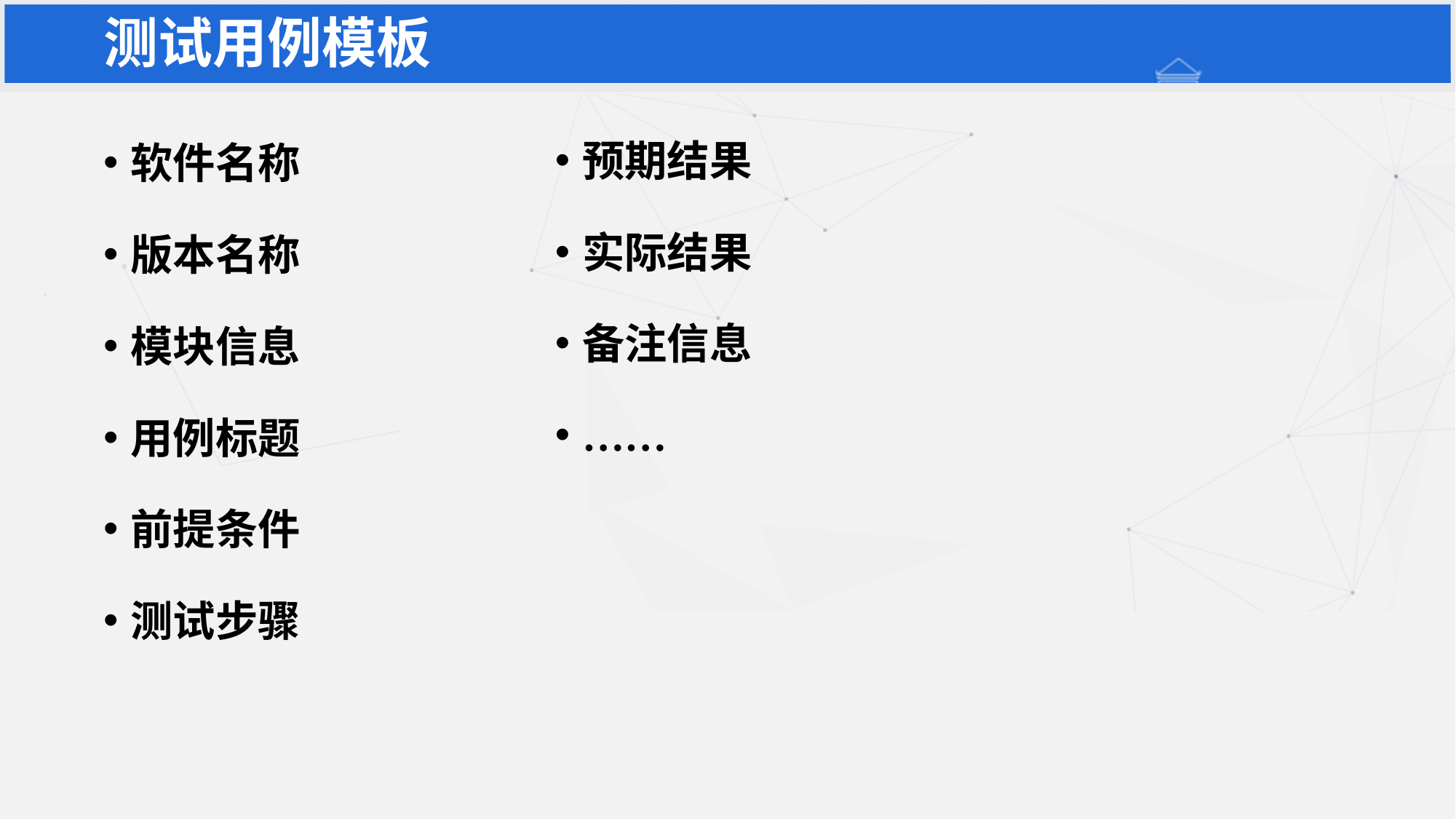

测试用例模板
预期结果
实际结果
备注信息
……

软件名称
版本名称
模块信息
用例标题
前提条件
测试步骤